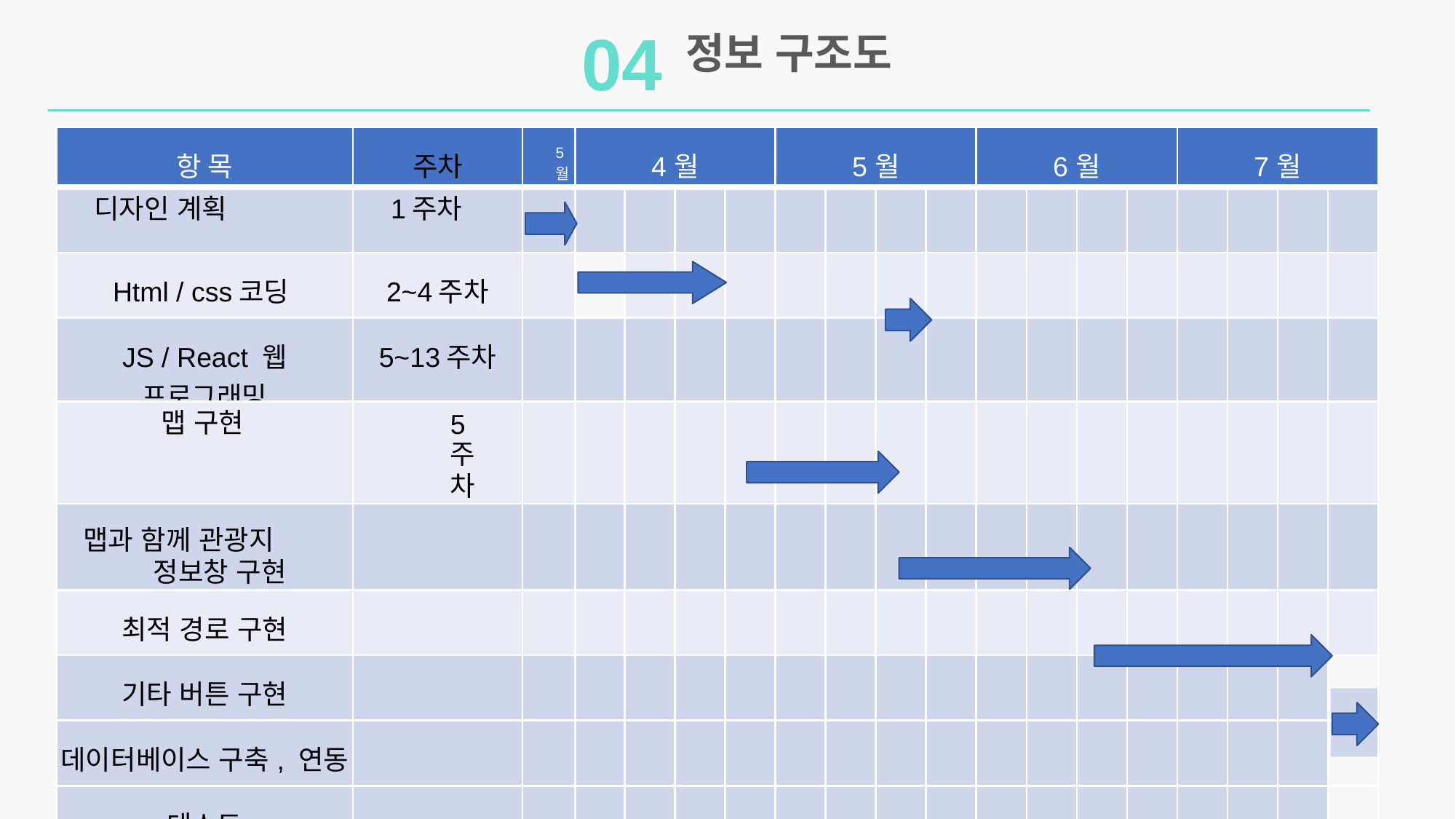

04
정보 구조도

| 항목 | 주차 | 5월 | 4월 |  |  |  | 5월 |  |  |  | 6월 |  |  |  | 7월 |  |  |  |
| --- | --- | --- | --- | --- | --- | --- | --- | --- | --- | --- | --- | --- | --- | --- | --- | --- | --- | --- |
| 디자인 계획 | 1주차 |  |  |  |  |  |  |  |  |  |  |  |  |  |  |  |  |  |
| Html / css코딩 | 2~4주차 |  |  |  |  |  |  |  |  |  |  |  |  |  |  |  |  |  |
| JS / React 웹 프로그래밍 | 5~13주차 |  |  |  |  |  |  |  |  |  |  |  |  |  |  |  |  |  |
| 맵 구현 | 5주차 |  |  |  |  |  |  |  |  |  |  |  |  |  |  |  |  |  |
| 맵과 함께 관광지 정보창 구현 |  |  |  |  |  |  |  |  |  |  |  |  |  |  |  |  |  |  |
| 최적 경로 구현 |  |  |  |  |  |  |  |  |  |  |  |  |  |  |  |  |  |  |
| 기타 버튼 구현 |  |  |  |  |  |  |  |  |  |  |  |  |  |  |  |  |  |  |
| 데이터베이스 구축, 연동 |  |  |  |  |  |  |  |  |  |  |  |  |  |  |  |  |  |  |
| 테스트 |  |  |  |  |  |  |  |  |  |  |  |  |  |  |  |  |  |  |